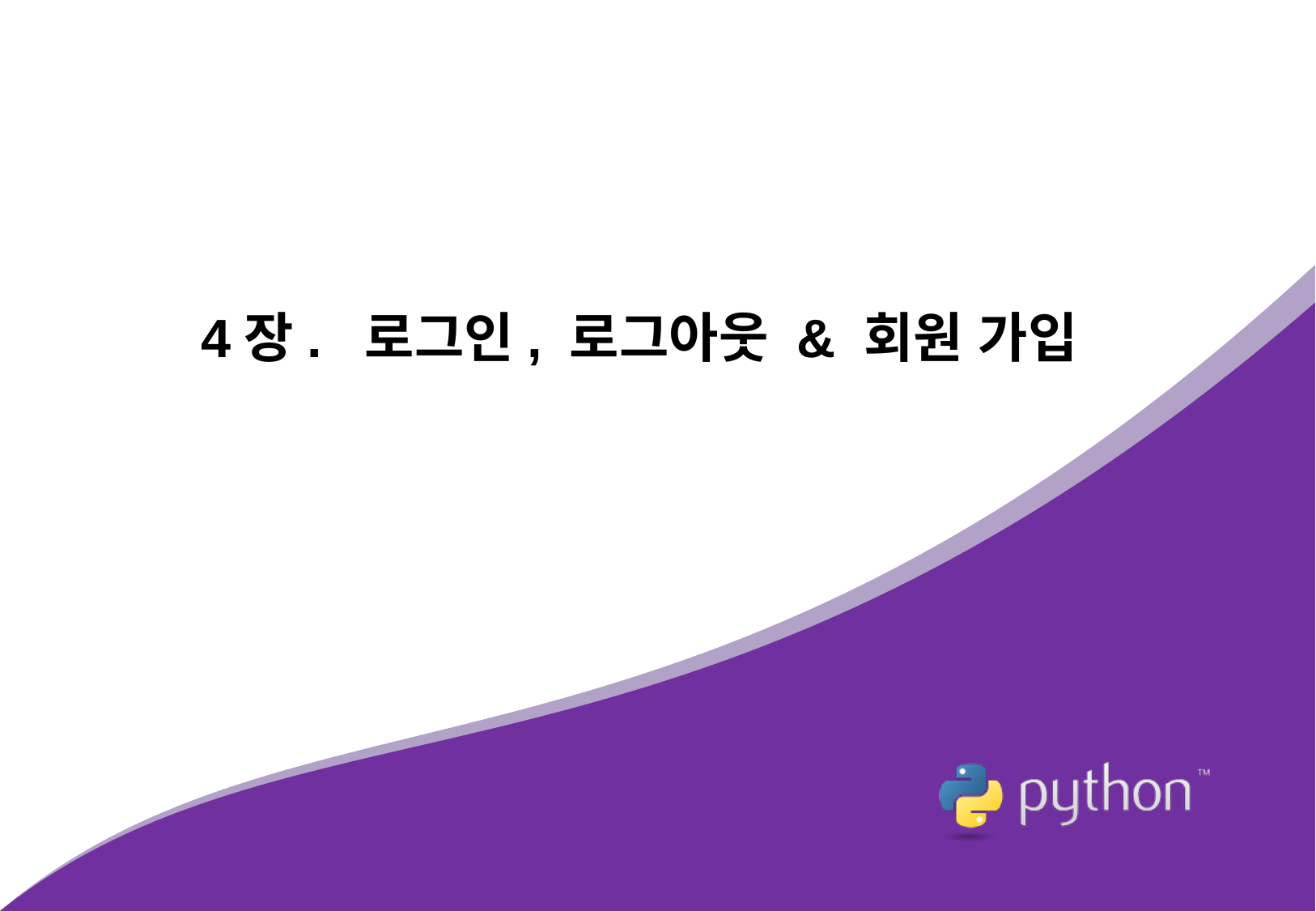

# 4장.  로그인, 로그아웃 & 회원 가입